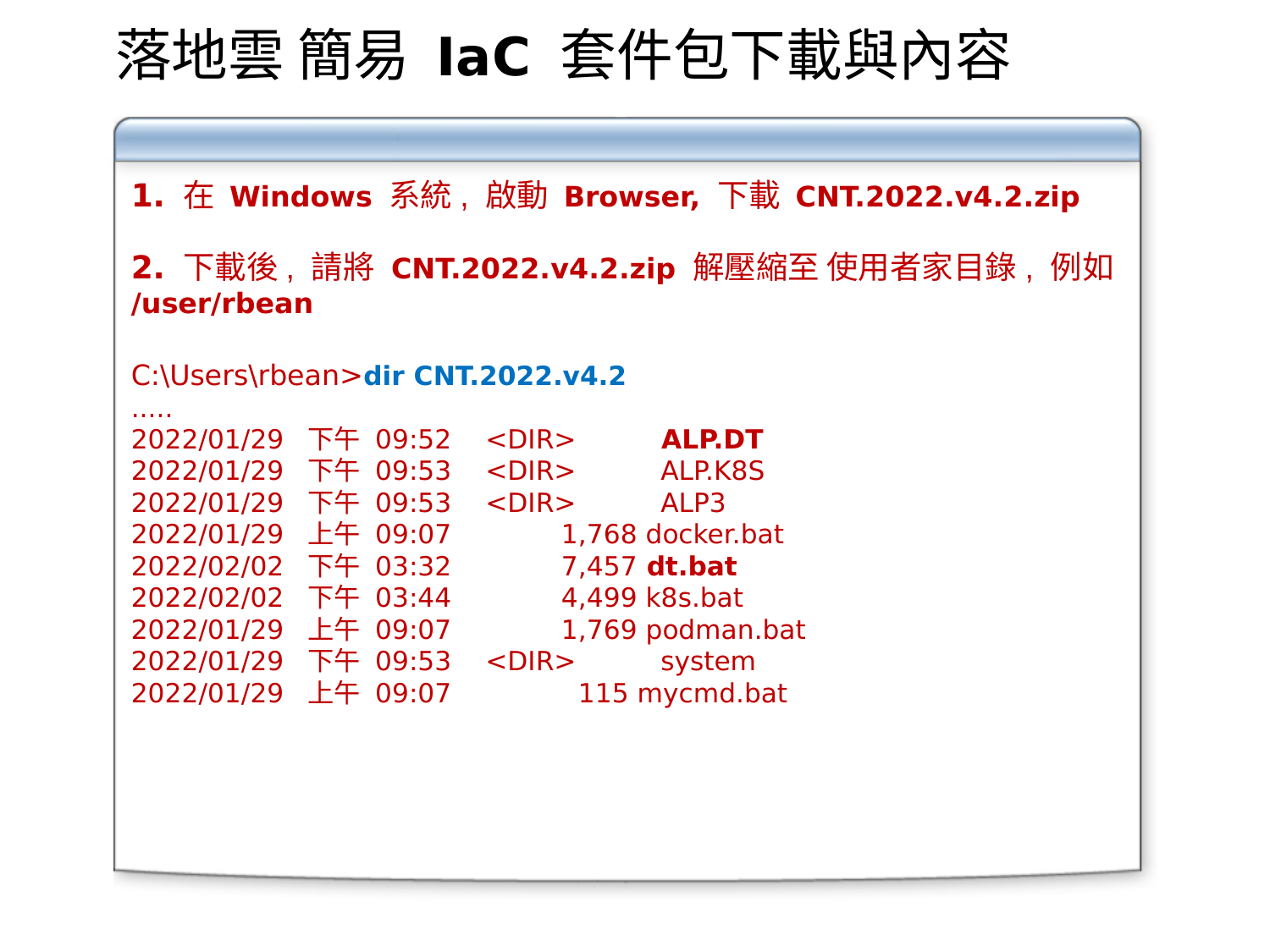

# 落地雲 簡易 IaC 套件包下載與內容
1. 在 Windows 系統, 啟動 Browser, 下載 CNT.2022.v4.2.zip

2. 下載後, 請將 CNT.2022.v4.2.zip 解壓縮至 使用者家目錄, 例如 /user/rbean

C:\Users\rbean>dir CNT.2022.v4.2
.....
2022/01/29  下午 09:52    <DIR>          ALP.DT
2022/01/29  下午 09:53    <DIR>          ALP.K8S
2022/01/29  下午 09:53    <DIR>          ALP3
2022/01/29  上午 09:07             1,768 docker.bat
2022/02/02  下午 03:32             7,457 dt.bat
2022/02/02  下午 03:44             4,499 k8s.bat
2022/01/29  上午 09:07             1,769 podman.bat
2022/01/29  下午 09:53    <DIR>          system
2022/01/29  上午 09:07               115 mycmd.bat